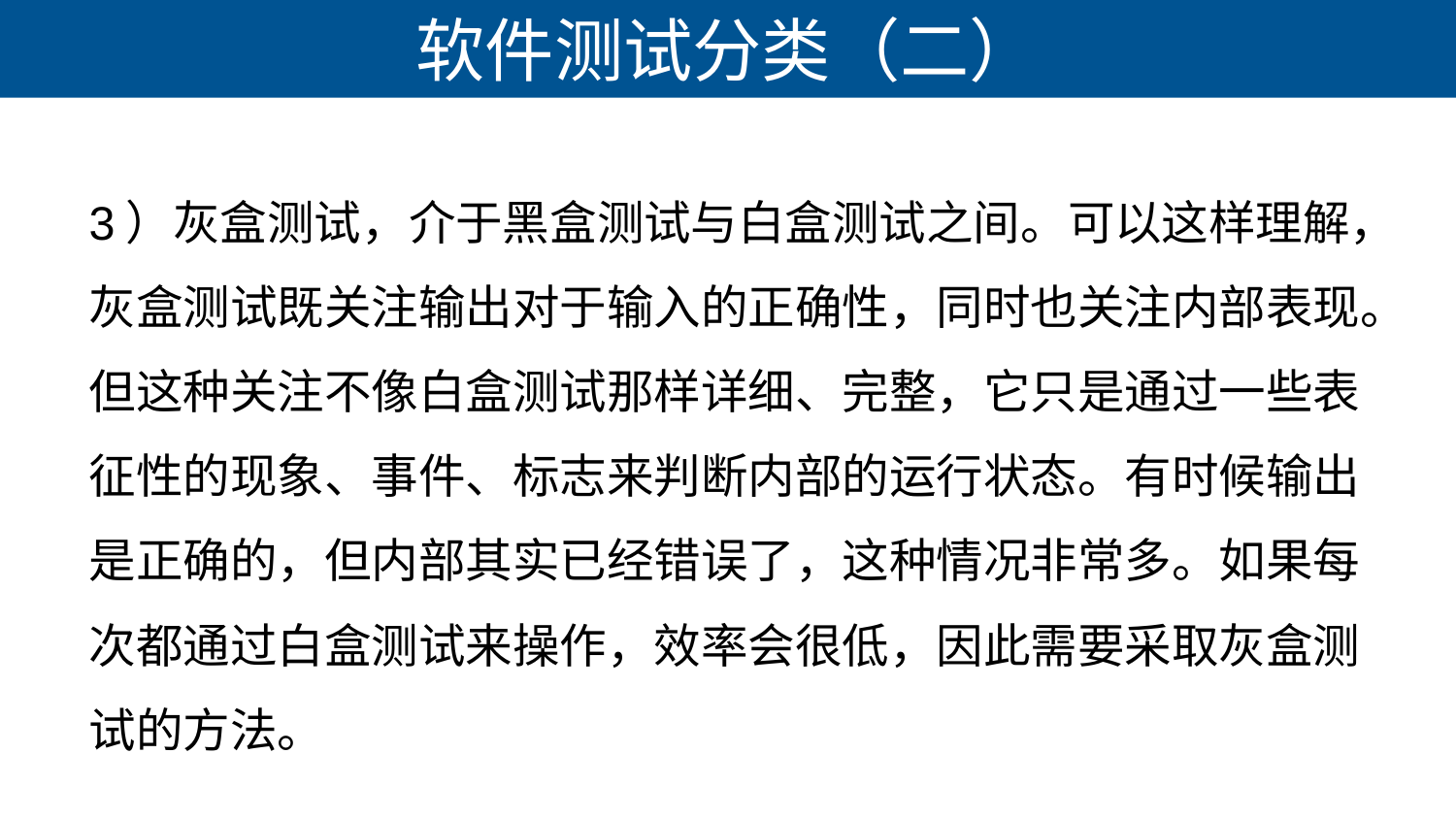

# 软件测试分类（二）
3）灰盒测试，介于黑盒测试与白盒测试之间。可以这样理解，灰盒测试既关注输出对于输入的正确性，同时也关注内部表现。但这种关注不像白盒测试那样详细、完整，它只是通过一些表征性的现象、事件、标志来判断内部的运行状态。有时候输出是正确的，但内部其实已经错误了，这种情况非常多。如果每次都通过白盒测试来操作，效率会很低，因此需要采取灰盒测试的方法。